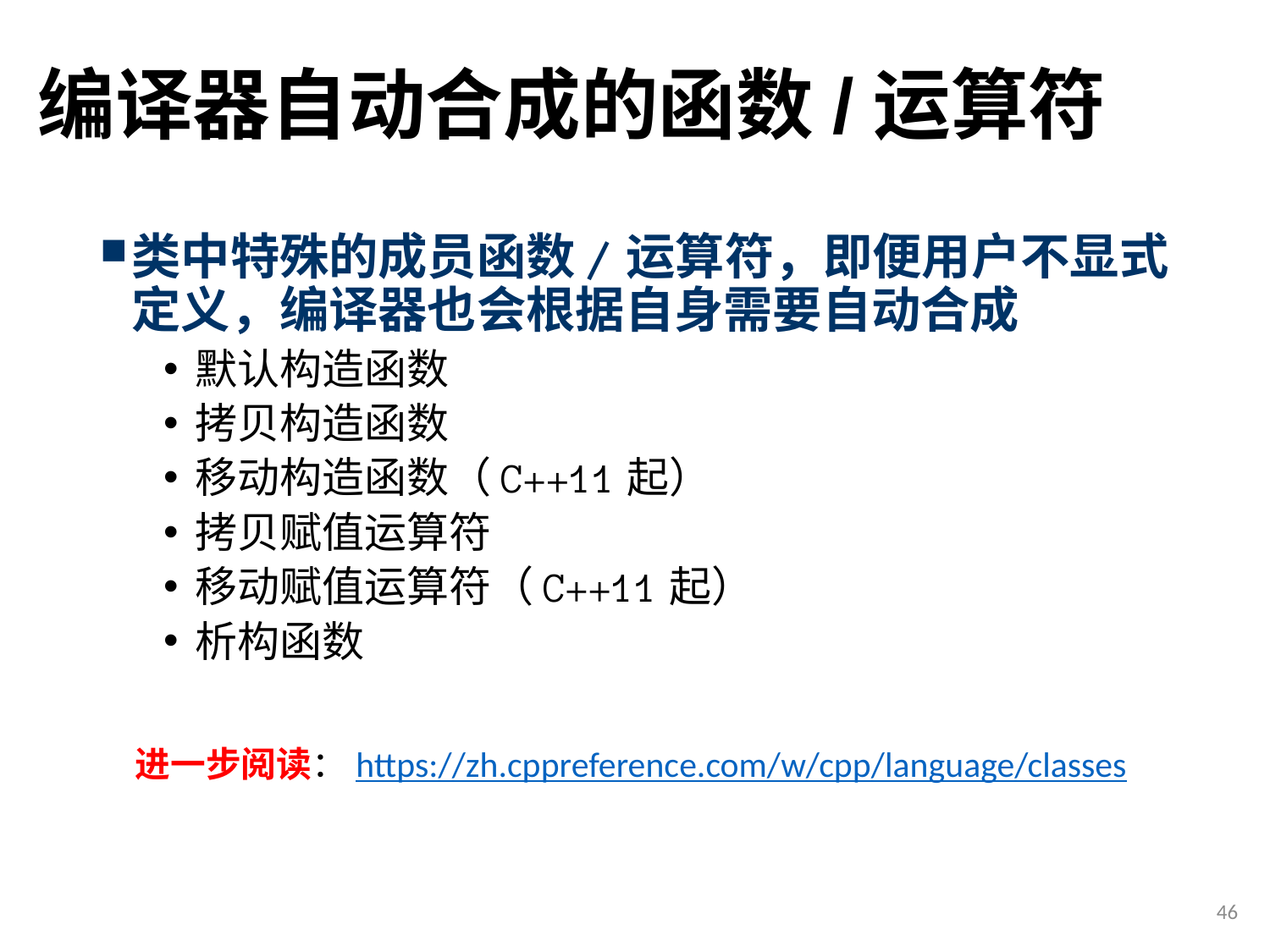

# 编译器自动合成的函数/运算符
类中特殊的成员函数/运算符，即便用户不显式定义，编译器也会根据自身需要自动合成
默认构造函数
拷贝构造函数
移动构造函数（C++11起）
拷贝赋值运算符
移动赋值运算符（C++11起）
析构函数
进一步阅读：https://zh.cppreference.com/w/cpp/language/classes
46